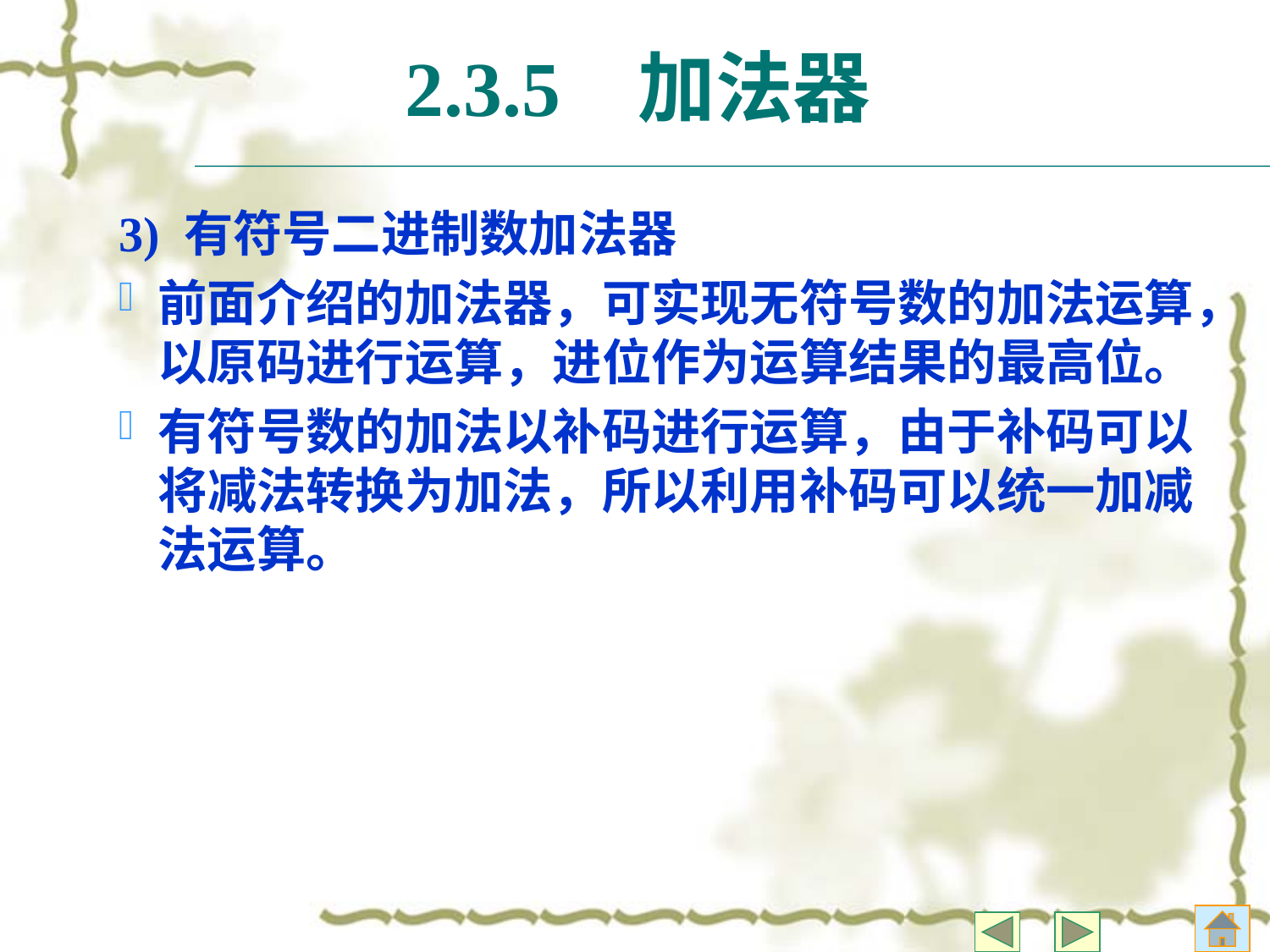

# 2.3.5   加法器
3) 有符号二进制数加法器
前面介绍的加法器，可实现无符号数的加法运算，以原码进行运算，进位作为运算结果的最高位。
有符号数的加法以补码进行运算，由于补码可以将减法转换为加法，所以利用补码可以统一加减法运算。